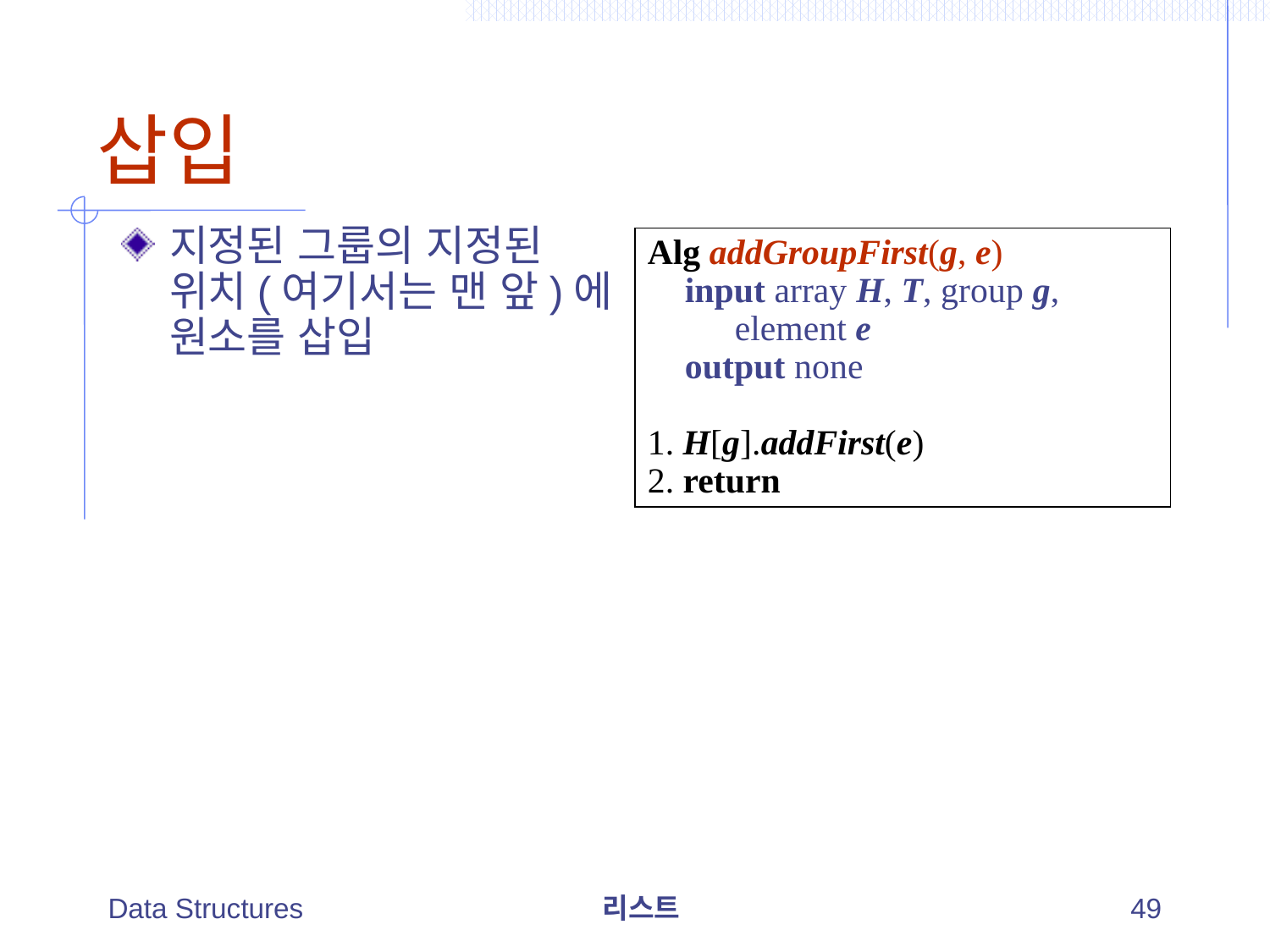

# 삽입
지정된 그룹의 지정된 위치(여기서는 맨 앞)에 원소를 삽입
Alg addGroupFirst(g, e)
	input array H, T, group g, 			element e
	output none

1. H[g].addFirst(e)
2. return
Data Structures
리스트
49